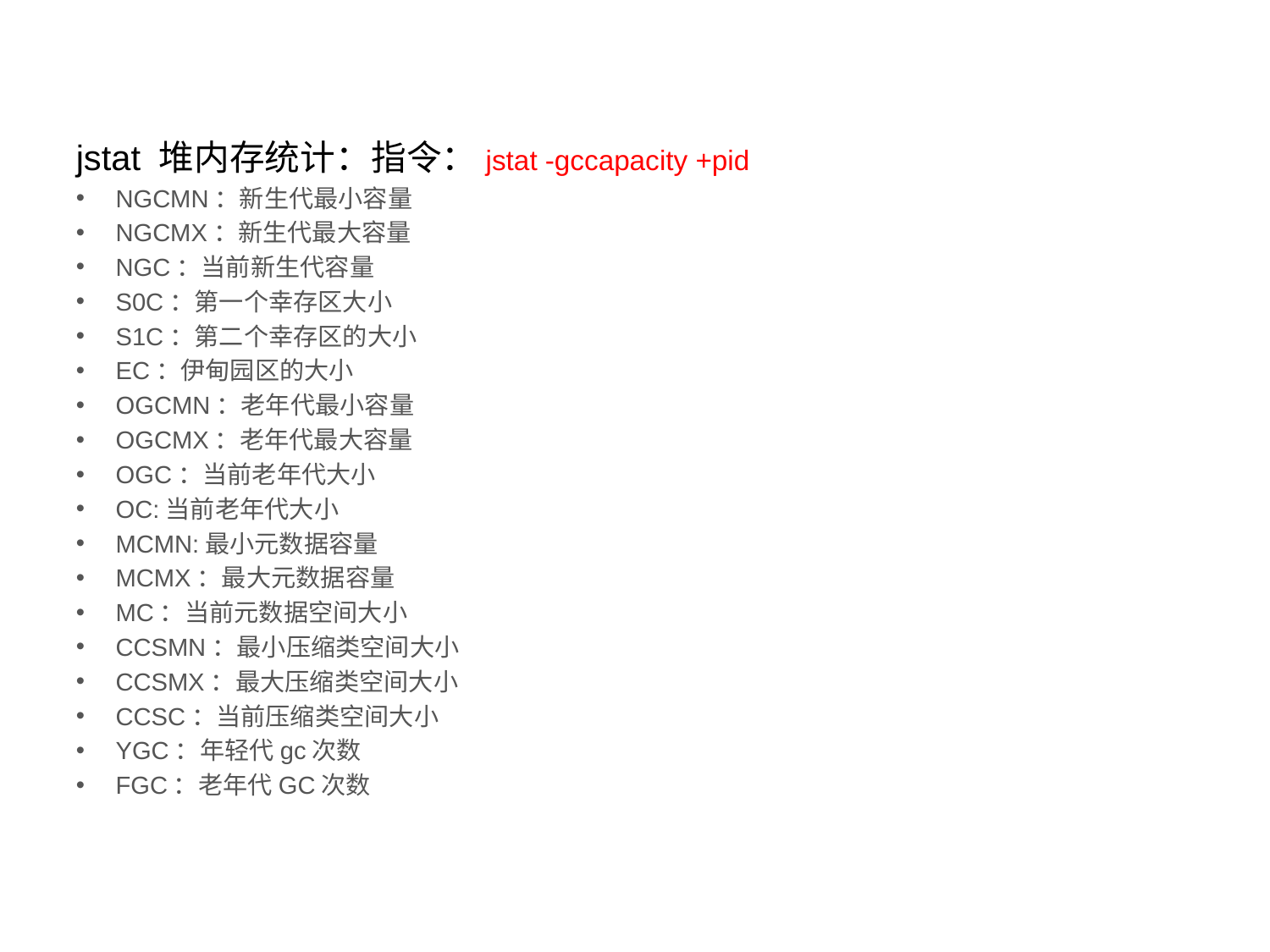

jstat 堆内存统计：指令：jstat -gccapacity +pid
NGCMN：新生代最小容量
NGCMX：新生代最大容量
NGC：当前新生代容量
S0C：第一个幸存区大小
S1C：第二个幸存区的大小
EC：伊甸园区的大小
OGCMN：老年代最小容量
OGCMX：老年代最大容量
OGC：当前老年代大小
OC:当前老年代大小
MCMN:最小元数据容量
MCMX：最大元数据容量
MC：当前元数据空间大小
CCSMN：最小压缩类空间大小
CCSMX：最大压缩类空间大小
CCSC：当前压缩类空间大小
YGC：年轻代gc次数
FGC：老年代GC次数